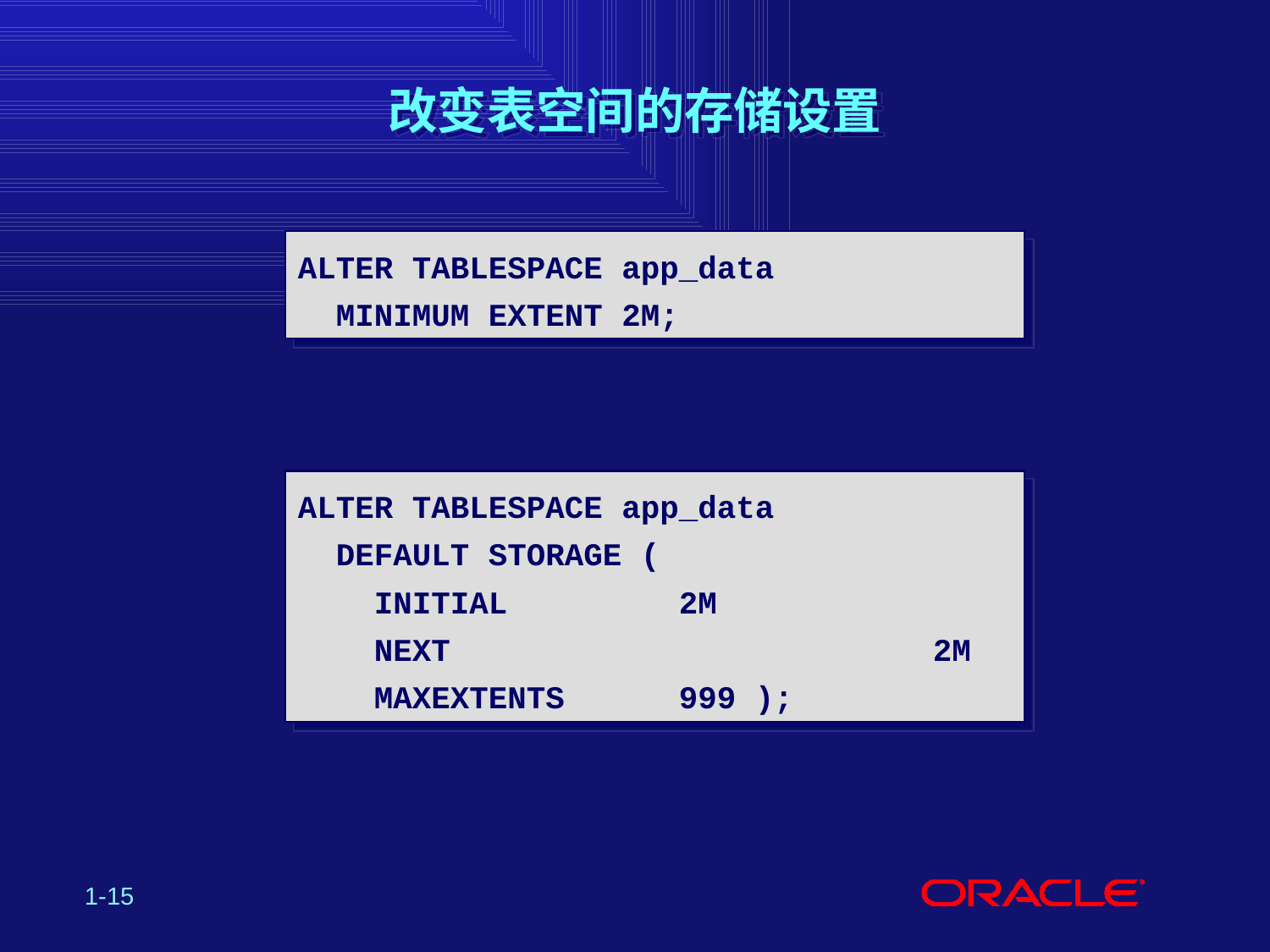

# 改变表空间的存储设置
ALTER TABLESPACE app_data
  MINIMUM EXTENT 2M;
ALTER TABLESPACE app_data
  DEFAULT STORAGE (
    INITIAL		2M
    NEXT				2M
    MAXEXTENTS	999 );